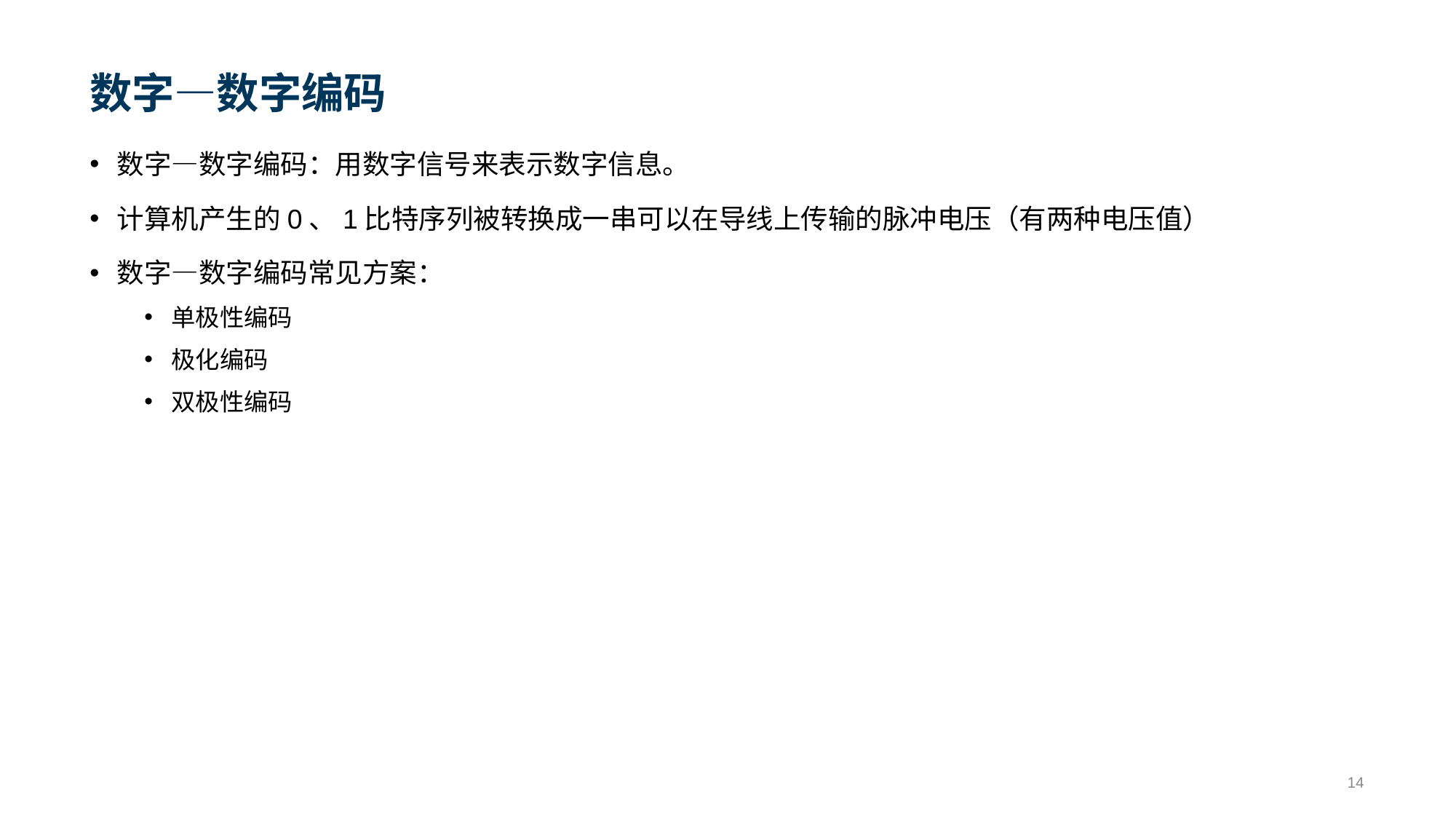

# 数字—数字编码
数字—数字编码：用数字信号来表示数字信息。
计算机产生的0、1比特序列被转换成一串可以在导线上传输的脉冲电压（有两种电压值）
数字—数字编码常见方案：
单极性编码
极化编码
双极性编码
14